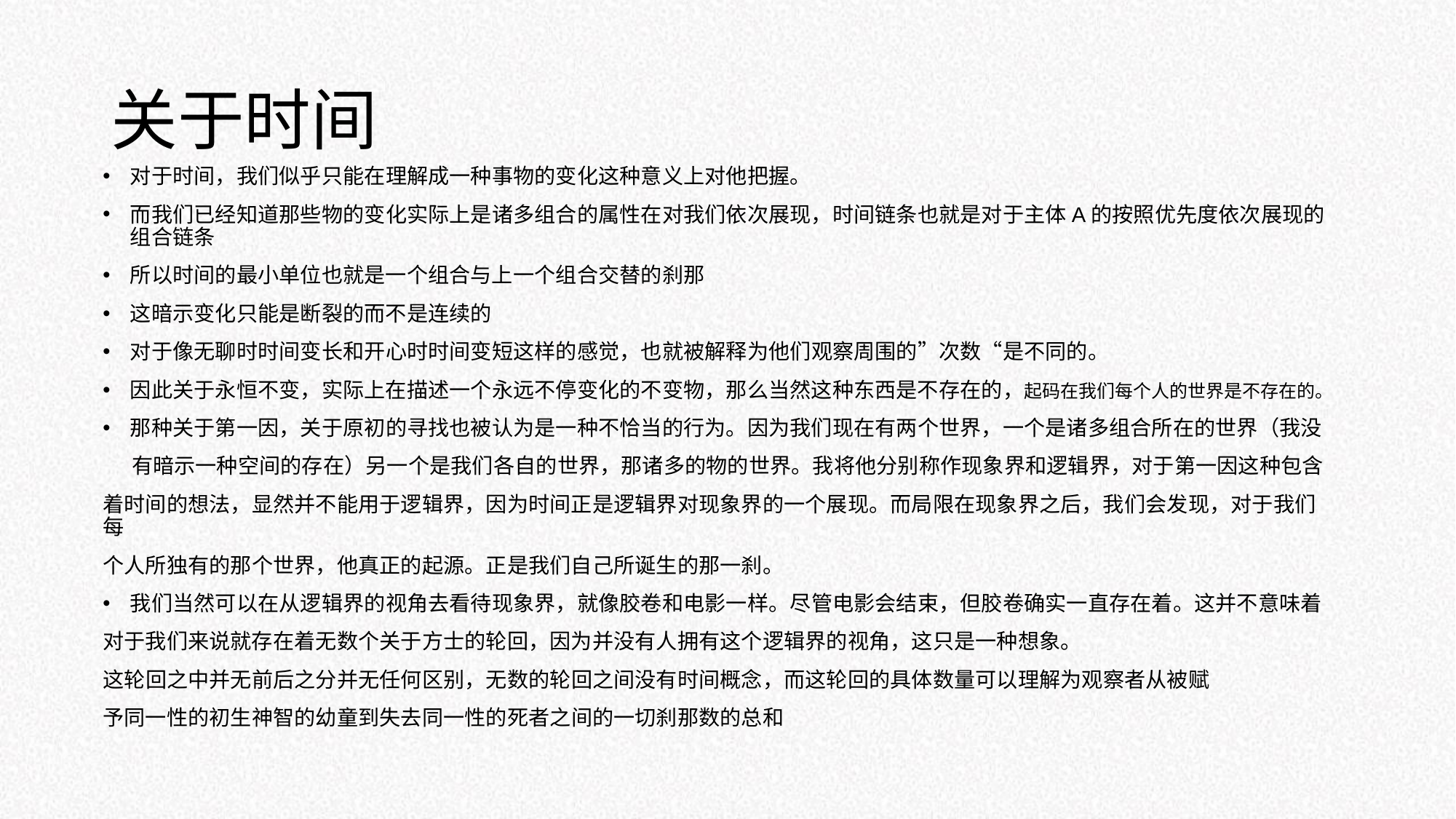

# 关于时间
对于时间，我们似乎只能在理解成一种事物的变化这种意义上对他把握。
而我们已经知道那些物的变化实际上是诸多组合的属性在对我们依次展现，时间链条也就是对于主体A的按照优先度依次展现的组合链条
所以时间的最小单位也就是一个组合与上一个组合交替的刹那
这暗示变化只能是断裂的而不是连续的
对于像无聊时时间变长和开心时时间变短这样的感觉，也就被解释为他们观察周围的”次数“是不同的。
因此关于永恒不变，实际上在描述一个永远不停变化的不变物，那么当然这种东西是不存在的，起码在我们每个人的世界是不存在的。
那种关于第一因，关于原初的寻找也被认为是一种不恰当的行为。因为我们现在有两个世界，一个是诸多组合所在的世界（我没
     有暗示一种空间的存在）另一个是我们各自的世界，那诸多的物的世界。我将他分别称作现象界和逻辑界，对于第一因这种包含
着时间的想法，显然并不能用于逻辑界，因为时间正是逻辑界对现象界的一个展现。而局限在现象界之后，我们会发现，对于我们每
个人所独有的那个世界，他真正的起源。正是我们自己所诞生的那一刹。
我们当然可以在从逻辑界的视角去看待现象界，就像胶卷和电影一样。尽管电影会结束，但胶卷确实一直存在着。这并不意味着
对于我们来说就存在着无数个关于方士的轮回，因为并没有人拥有这个逻辑界的视角，这只是一种想象。
这轮回之中并无前后之分并无任何区别，无数的轮回之间没有时间概念，而这轮回的具体数量可以理解为观察者从被赋
予同一性的初生神智的幼童到失去同一性的死者之间的一切刹那数的总和